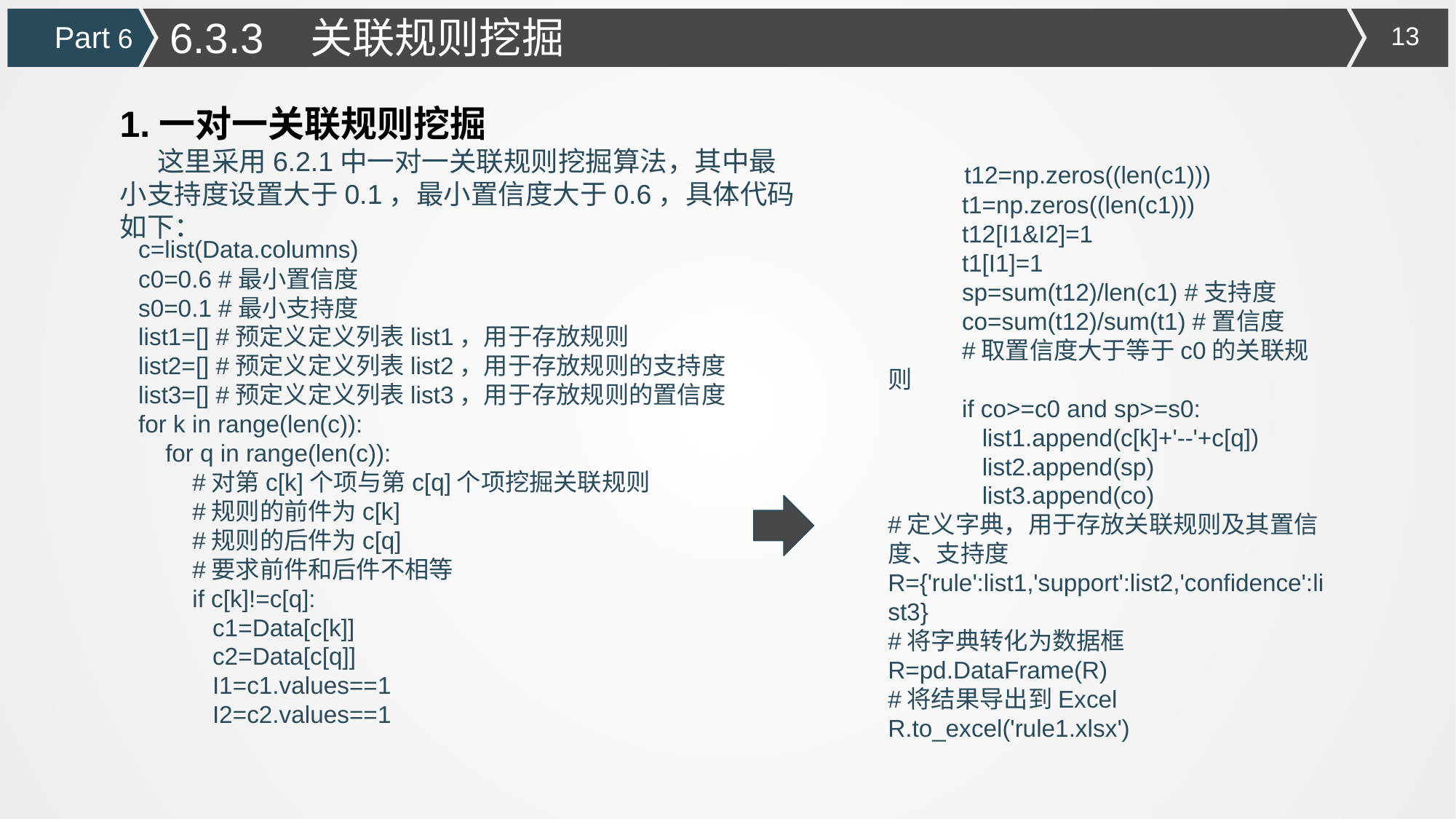

6.3.3   关联规则挖掘
Part 6
1.一对一关联规则挖掘
     这里采用6.2.1中一对一关联规则挖掘算法，其中最小支持度设置大于0.1，最小置信度大于0.6，具体代码如下：

          t12=np.zeros((len(c1)))
           t1=np.zeros((len(c1)))
           t12[I1&I2]=1
           t1[I1]=1
           sp=sum(t12)/len(c1) #支持度
           co=sum(t12)/sum(t1) #置信度
           #取置信度大于等于c0的关联规则
           if co>=c0 and sp>=s0:
              list1.append(c[k]+'--'+c[q])
              list2.append(sp)
              list3.append(co)
#定义字典，用于存放关联规则及其置信度、支持度
R={'rule':list1,'support':list2,'confidence':list3}
#将字典转化为数据框
R=pd.DataFrame(R)
#将结果导出到Excel
R.to_excel('rule1.xlsx')
c=list(Data.columns)
c0=0.6 #最小置信度
s0=0.1 #最小支持度
list1=[] #预定义定义列表list1，用于存放规则
list2=[] #预定义定义列表list2，用于存放规则的支持度
list3=[] #预定义定义列表list3，用于存放规则的置信度
for k in range(len(c)):
    for q in range(len(c)):
        #对第c[k]个项与第c[q]个项挖掘关联规则
        #规则的前件为c[k]
        #规则的后件为c[q]
        #要求前件和后件不相等
        if c[k]!=c[q]:
           c1=Data[c[k]]
           c2=Data[c[q]]
           I1=c1.values==1
           I2=c2.values==1